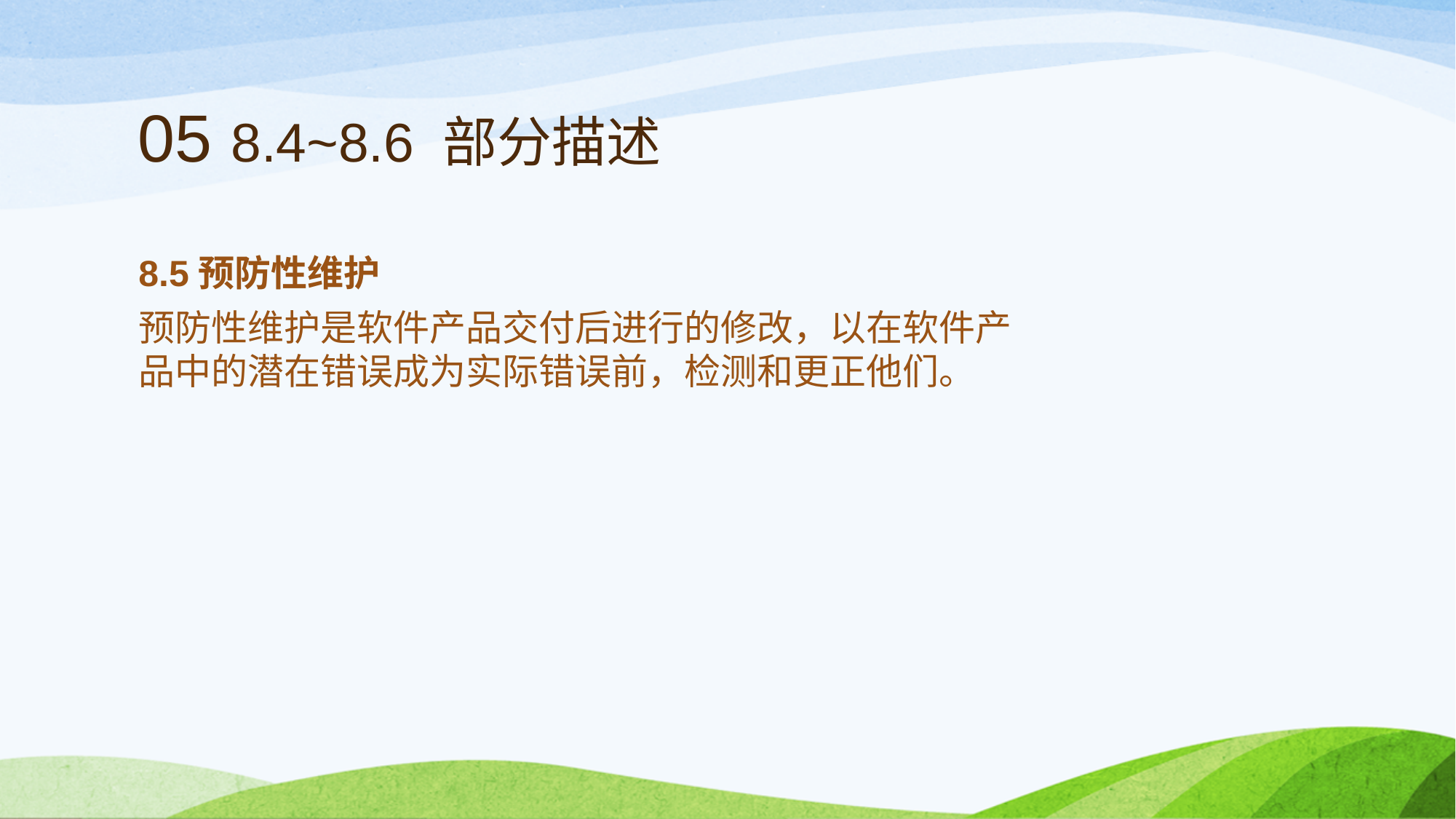

# 05 8.4~8.6 部分描述
8.5预防性维护
预防性维护是软件产品交付后进行的修改，以在软件产品中的潜在错误成为实际错误前，检测和更正他们。